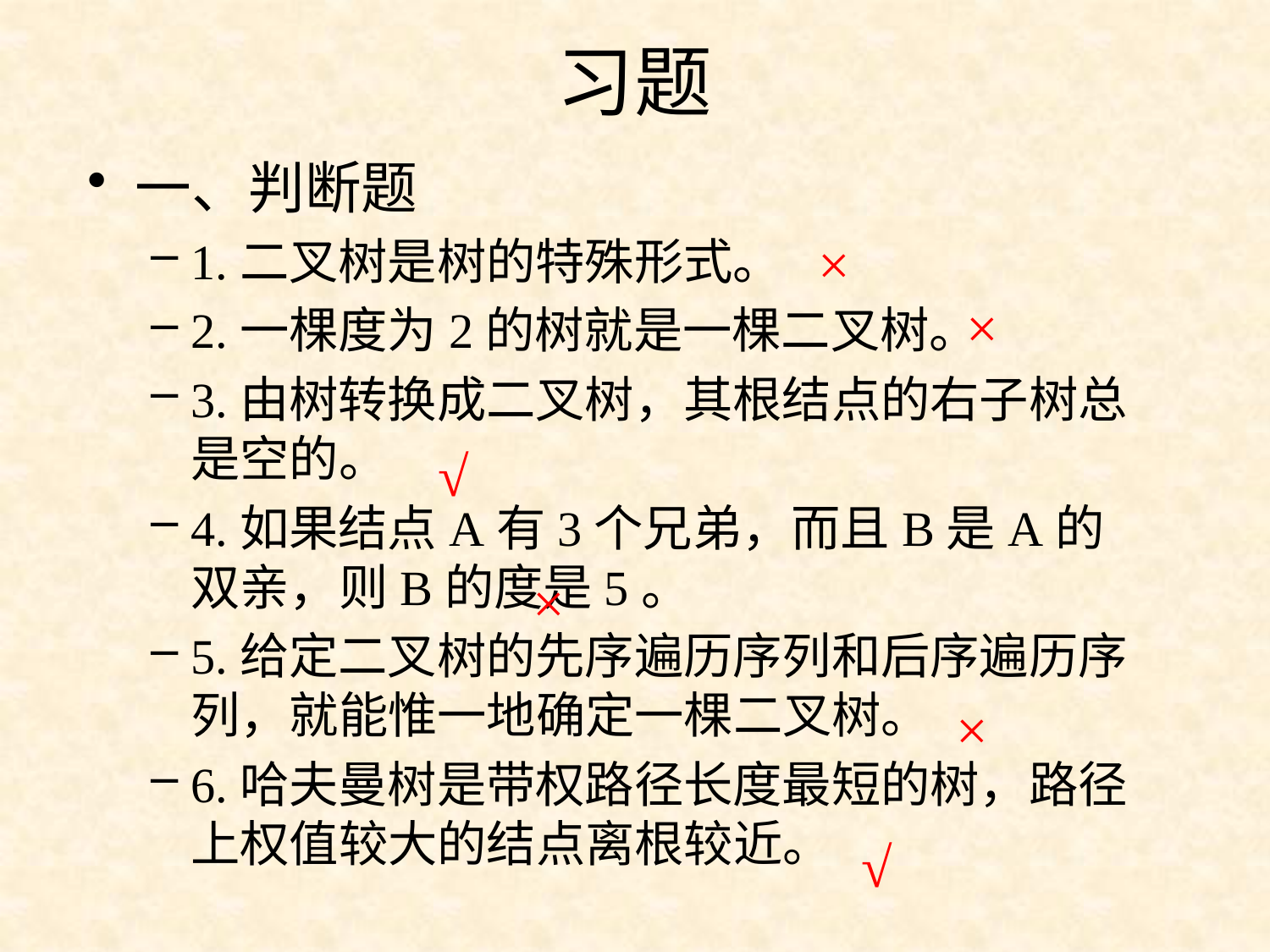

# 习题
一、判断题
1.二叉树是树的特殊形式。
2.一棵度为2的树就是一棵二叉树。
3.由树转换成二叉树，其根结点的右子树总是空的。
4.如果结点A有3个兄弟，而且B是A的双亲，则B的度是5。
5.给定二叉树的先序遍历序列和后序遍历序列，就能惟一地确定一棵二叉树。
6.哈夫曼树是带权路径长度最短的树，路径上权值较大的结点离根较近。

×
×
√
×
×
√